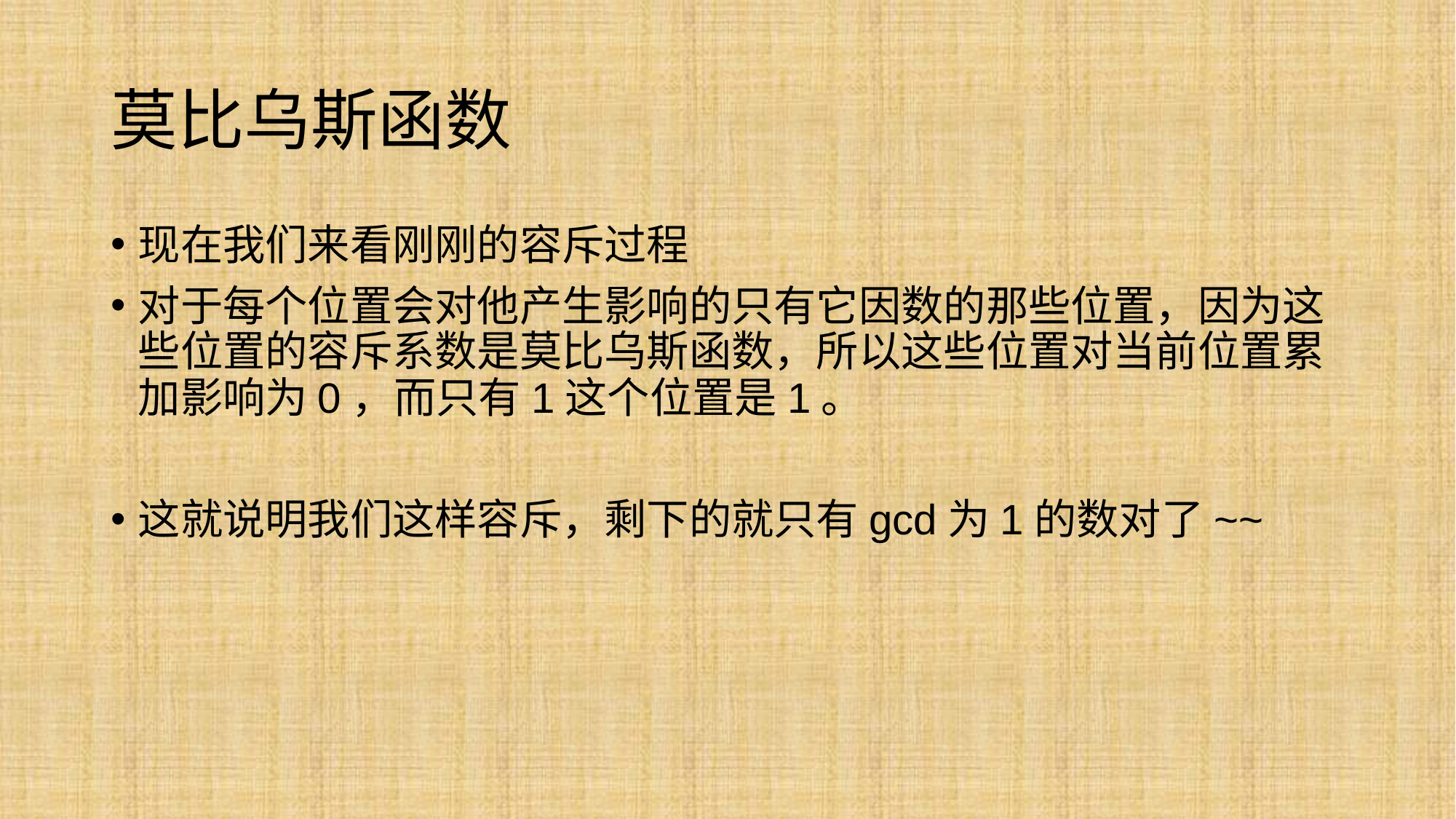

# 莫比乌斯函数
现在我们来看刚刚的容斥过程
对于每个位置会对他产生影响的只有它因数的那些位置，因为这些位置的容斥系数是莫比乌斯函数，所以这些位置对当前位置累加影响为0，而只有1这个位置是1。

这就说明我们这样容斥，剩下的就只有gcd为1的数对了~~